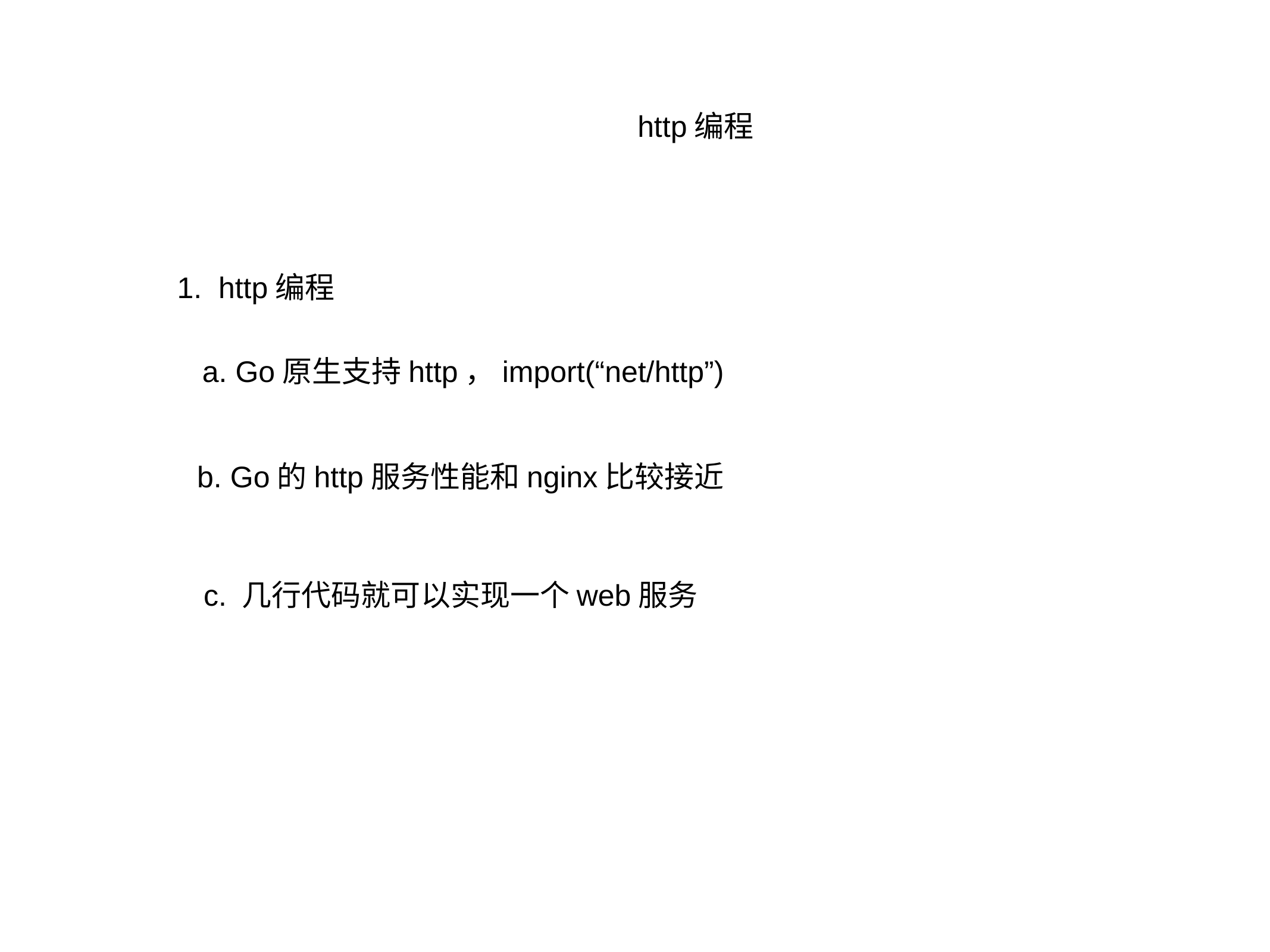

http编程
http编程
a. Go原生支持http，import(“net/http”)
b. Go的http服务性能和nginx比较接近
c. 几行代码就可以实现一个web服务